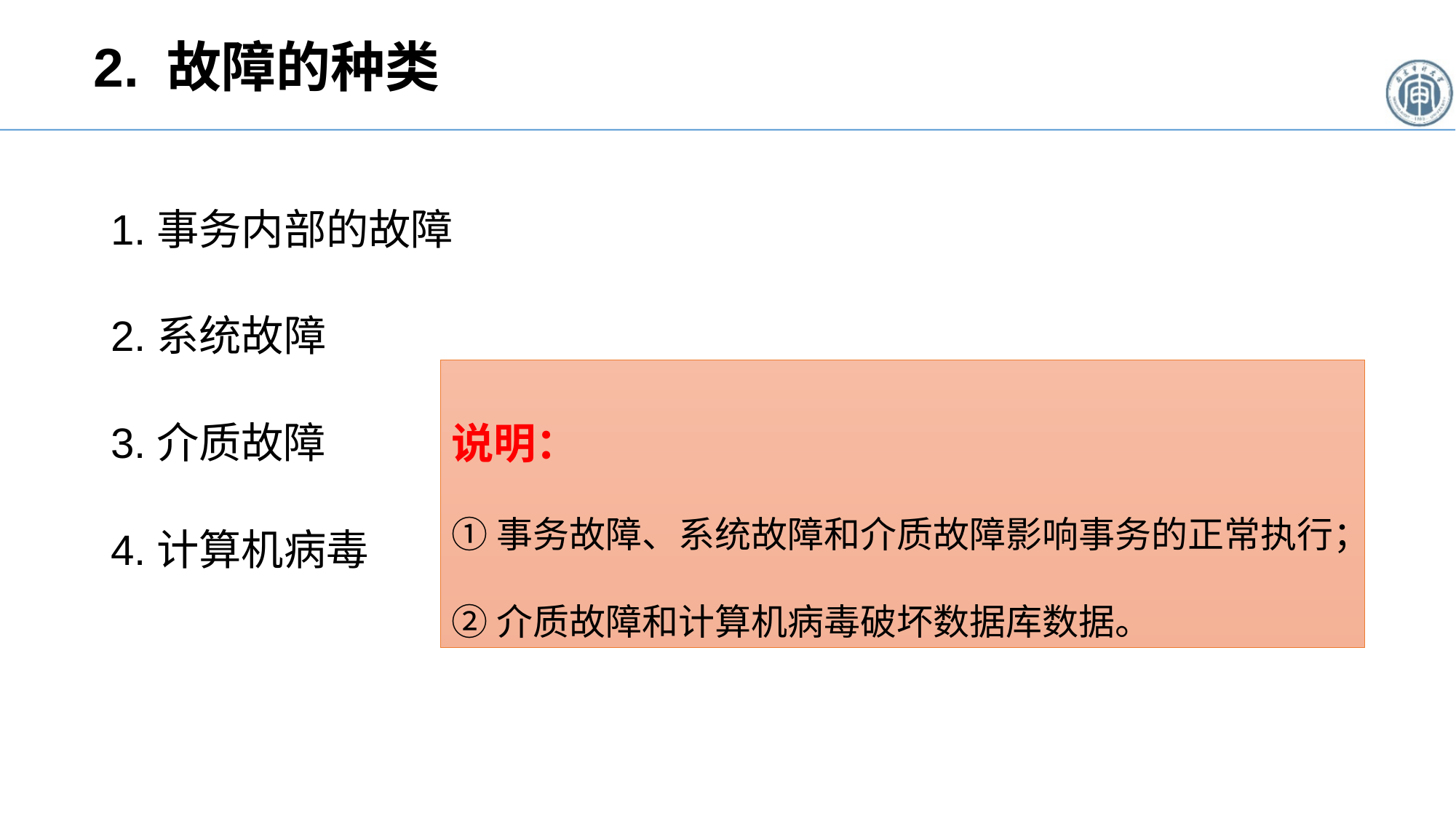

# 2. 故障的种类
1.事务内部的故障
2.系统故障
3.介质故障
4.计算机病毒
说明：
①事务故障、系统故障和介质故障影响事务的正常执行；②介质故障和计算机病毒破坏数据库数据。